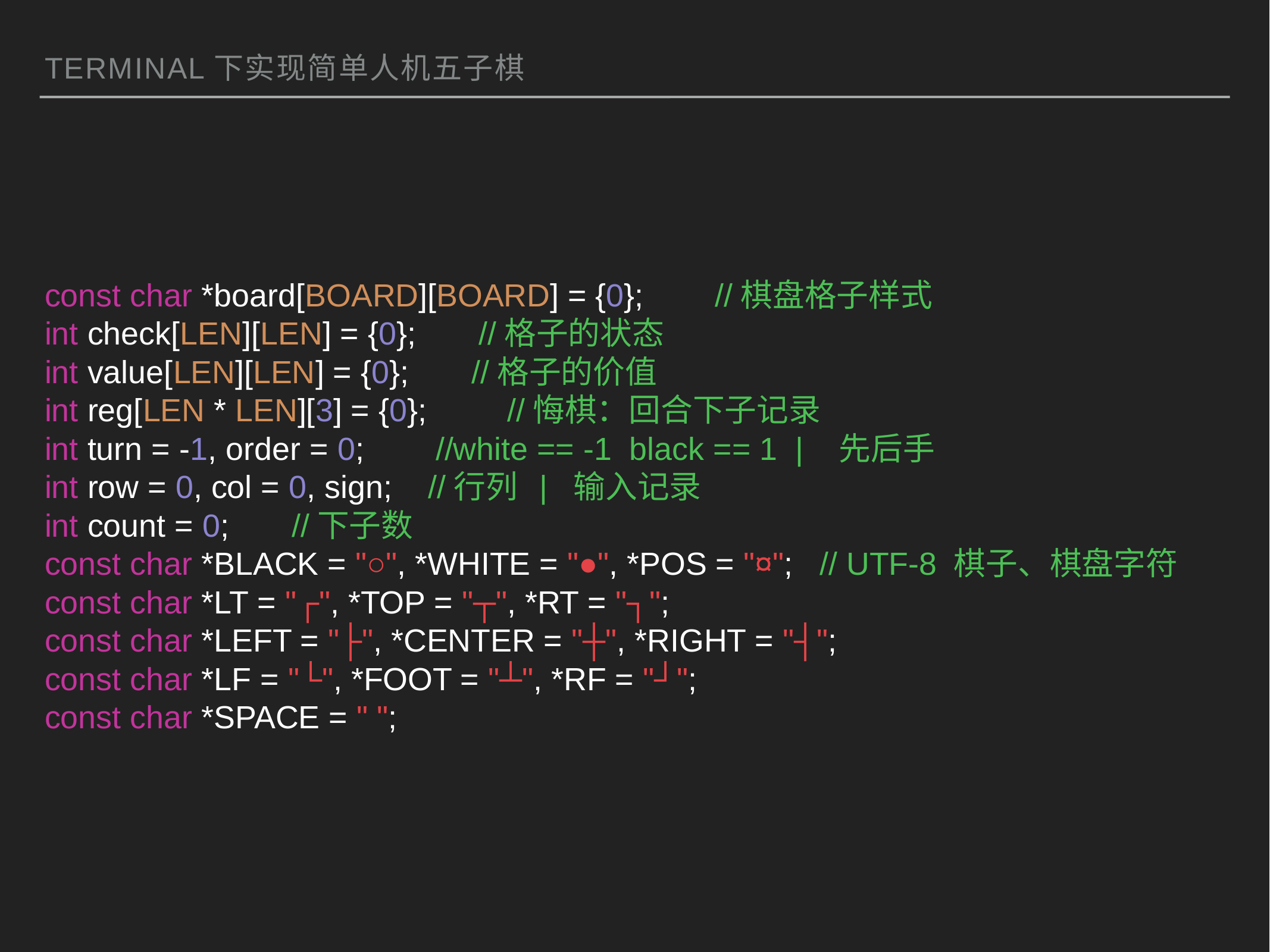

terminal下实现简单人机五子棋
const char *board[BOARD][BOARD] = {0};        //棋盘格子样式
int check[LEN][LEN] = {0};       //格子的状态
int value[LEN][LEN] = {0};       //格子的价值
int reg[LEN * LEN][3] = {0};         //悔棋：回合下子记录
int turn = -1, order = 0;        //white == -1  black == 1  |   先后手
int row = 0, col = 0, sign;    //行列  |  输入记录
int count = 0;       //下子数
const char *BLACK = "○", *WHITE = "●", *POS = "¤";   // UTF-8 棋子、棋盘字符
const char *LT = "┌", *TOP = "┬", *RT = "┐";
const char *LEFT = "├", *CENTER = "┼", *RIGHT = "┤";
const char *LF = "└", *FOOT = "┴", *RF = "┘";
const char *SPACE = " ";